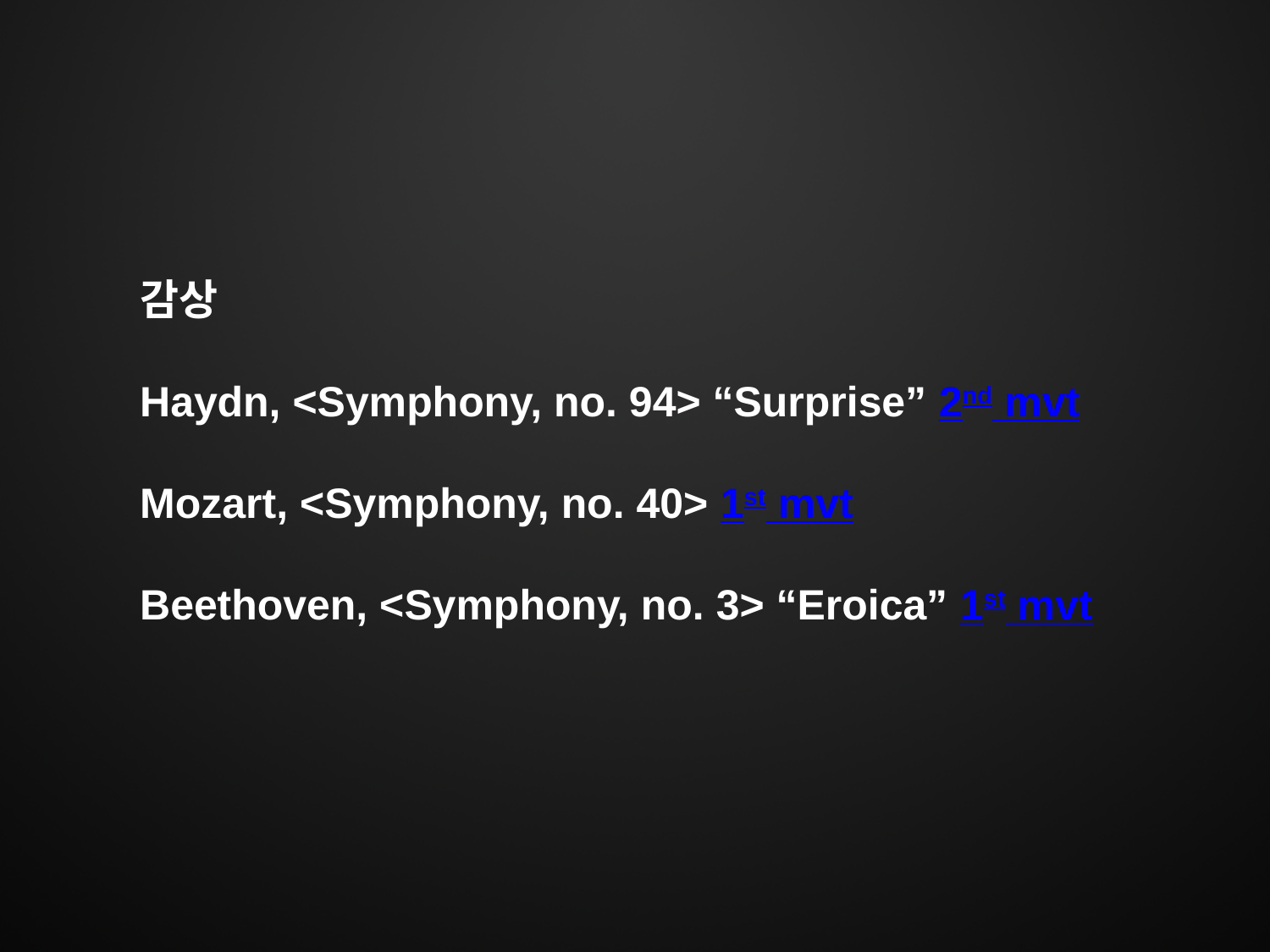

감상
Haydn, <Symphony, no. 94> “Surprise” 2nd mvt
Mozart, <Symphony, no. 40> 1st mvt
Beethoven, <Symphony, no. 3> “Eroica” 1st mvt